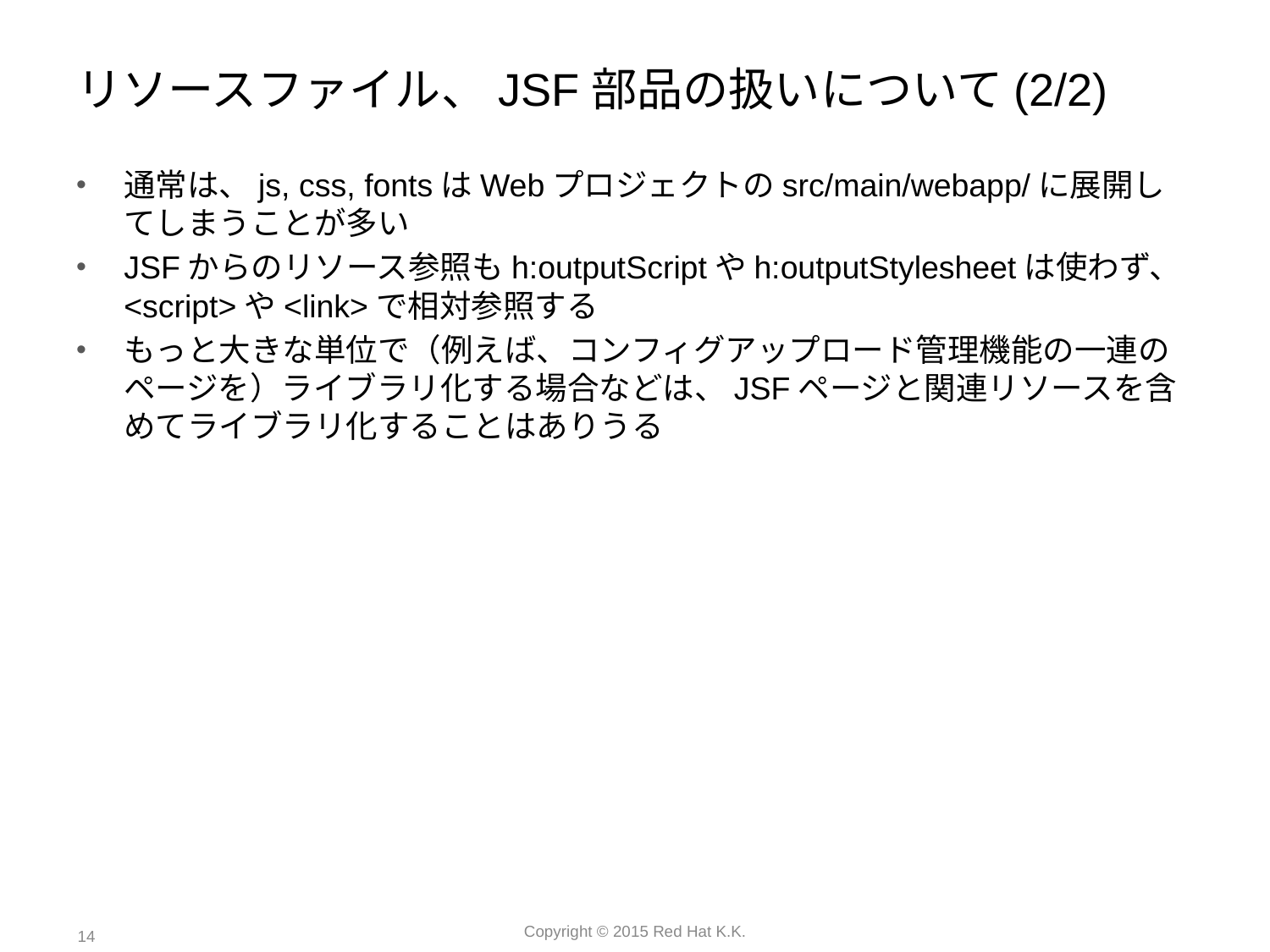

# リソースファイル、JSF部品の扱いについて(2/2)
通常は、js, css, fontsはWebプロジェクトのsrc/main/webapp/に展開してしまうことが多い
JSFからのリソース参照もh:outputScriptやh:outputStylesheetは使わず、<script>や<link>で相対参照する
もっと大きな単位で（例えば、コンフィグアップロード管理機能の一連のページを）ライブラリ化する場合などは、JSFページと関連リソースを含めてライブラリ化することはありうる
14
Copyright © 2015 Red Hat K.K.